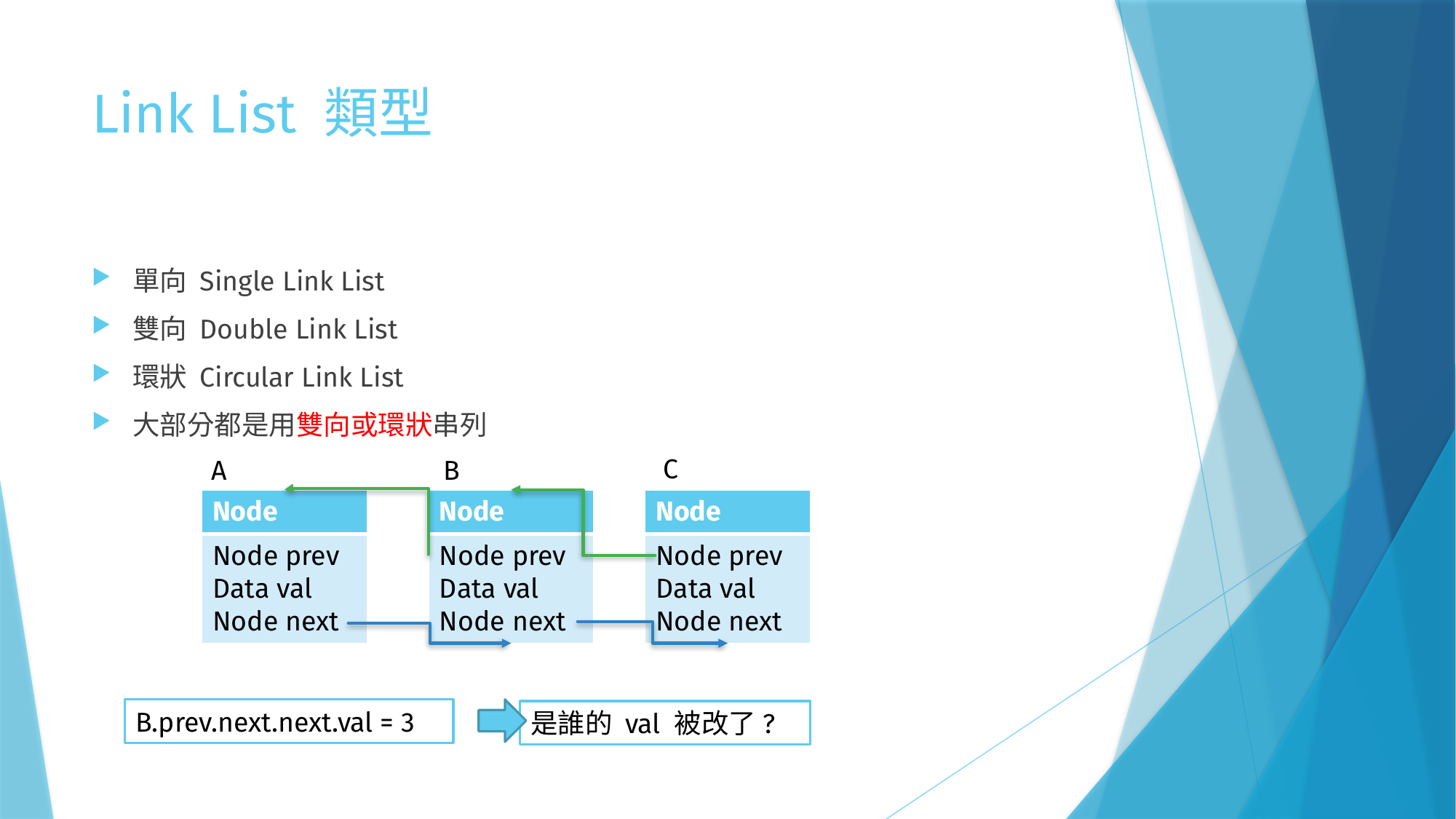

# Link List 類型
單向 Single Link List
雙向 Double Link List
環狀 Circular Link List
大部分都是用雙向或環狀串列
C
A
B
| Node |
| --- |
| Node prev Data val Node next |
| Node |
| --- |
| Node prev Data val Node next |
| Node |
| --- |
| Node prev Data val Node next |
B.prev.next.next.val = 3

是誰的 val 被改了?